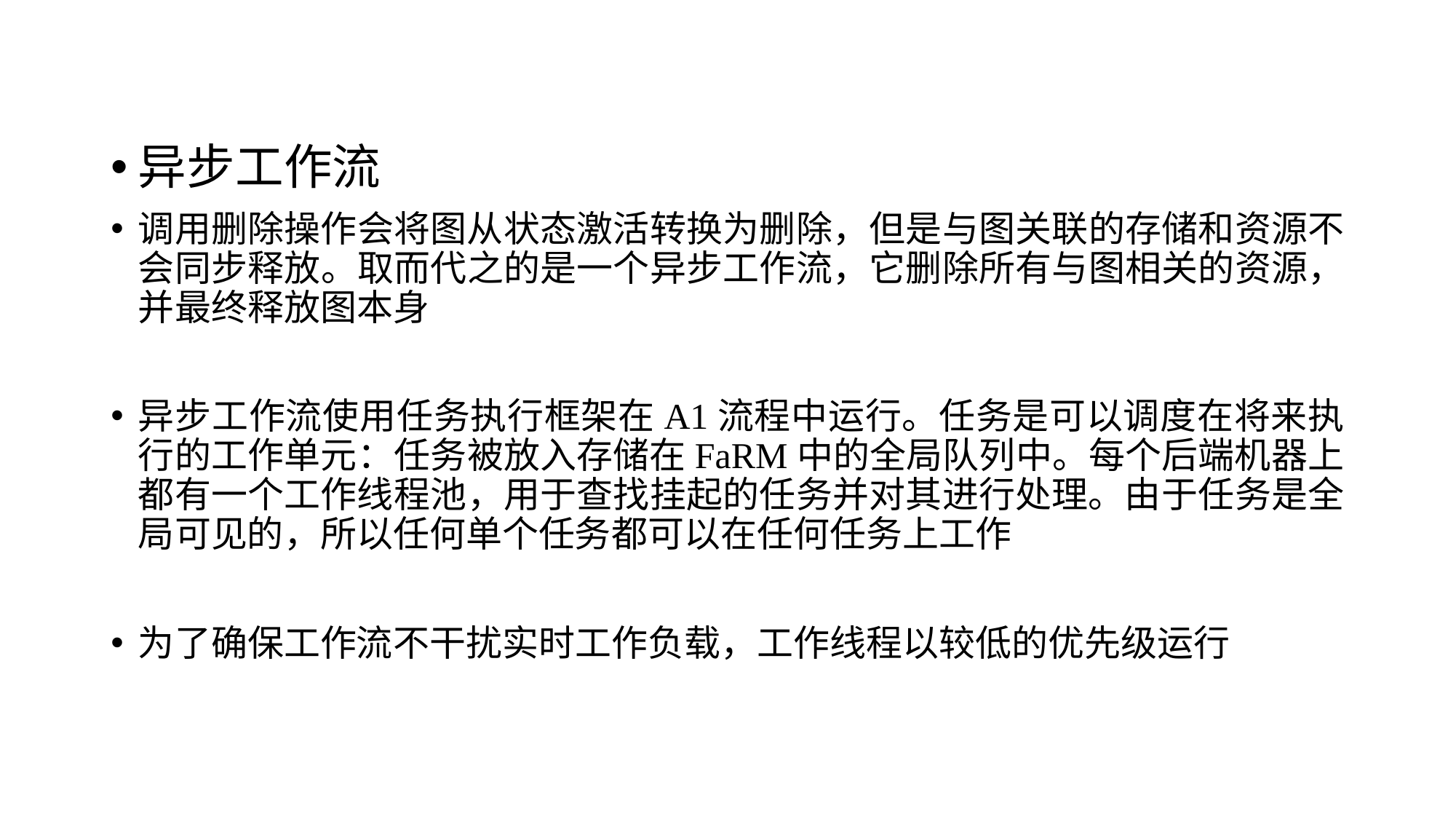

异步工作流
调用删除操作会将图从状态激活转换为删除，但是与图关联的存储和资源不会同步释放。取而代之的是一个异步工作流，它删除所有与图相关的资源，并最终释放图本身

异步工作流使用任务执行框架在A1流程中运行。任务是可以调度在将来执行的工作单元：任务被放入存储在FaRM中的全局队列中。每个后端机器上都有一个工作线程池，用于查找挂起的任务并对其进行处理。由于任务是全局可见的，所以任何单个任务都可以在任何任务上工作

为了确保工作流不干扰实时工作负载，工作线程以较低的优先级运行